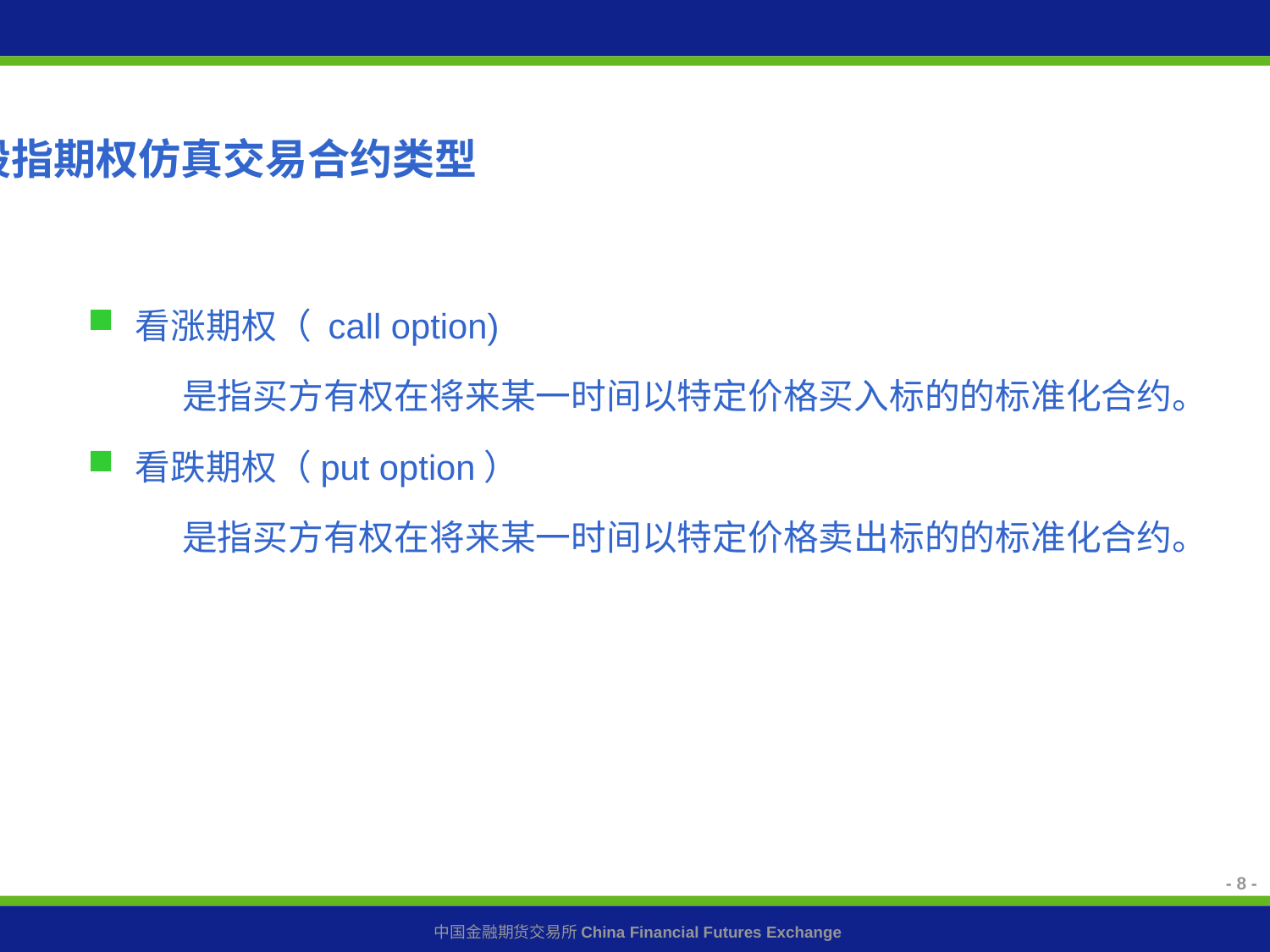

股指期权仿真交易合约类型
看涨期权（ call option)
           是指买方有权在将来某一时间以特定价格买入标的的标准化合约。
看跌期权（put option）
           是指买方有权在将来某一时间以特定价格卖出标的的标准化合约。

- 8 -